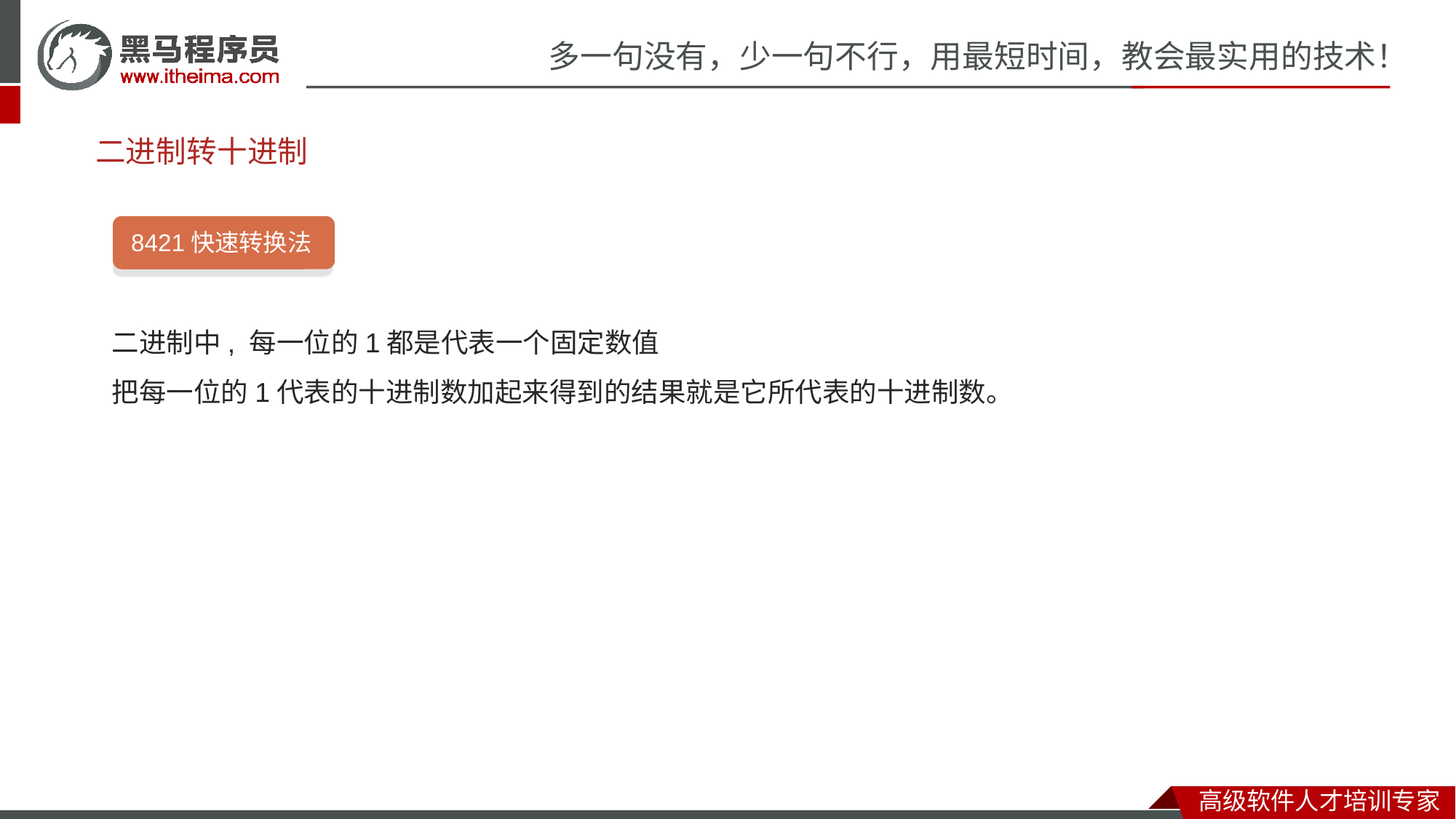

二进制转十进制

8421快速转换法
二进制中, 每一位的1都是代表一个固定数值
把每一位的1代表的十进制数加起来得到的结果就是它所代表的十进制数。